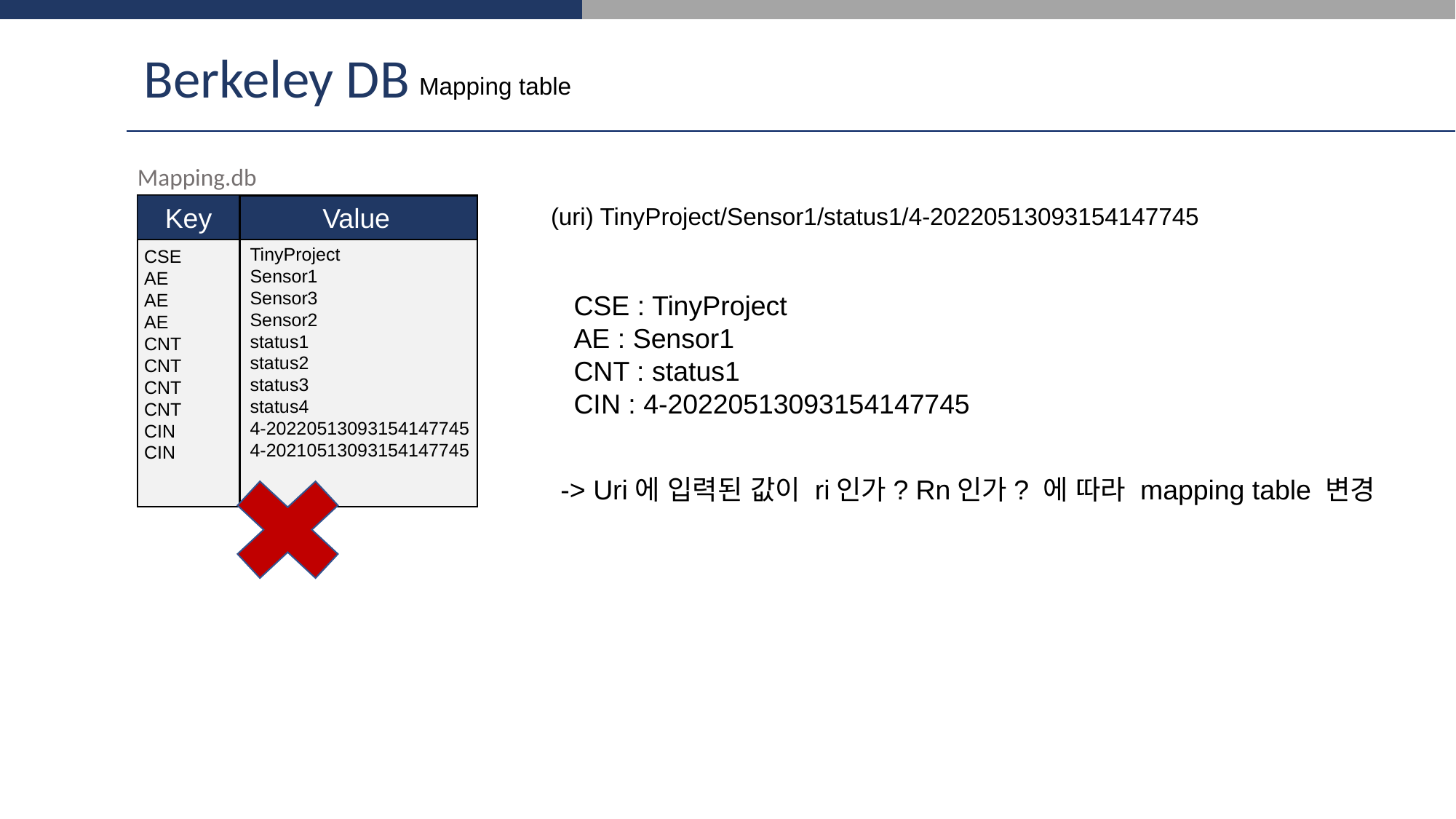

Berkeley DB
Mapping table
Mapping.db

Key

Value
(uri) TinyProject/Sensor1/status1/4-20220513093154147745

TinyProject
Sensor1
Sensor3
Sensor2
status1
status2
status3
status4
4-20220513093154147745
4-20210513093154147745
CSE
AE
AE
AE
CNT
CNT
CNT
CNT
CIN
CIN
CSE : TinyProject
AE : Sensor1
CNT : status1
CIN : 4-20220513093154147745

-> Uri에 입력된 값이 ri인가? Rn인가? 에 따라 mapping table 변경